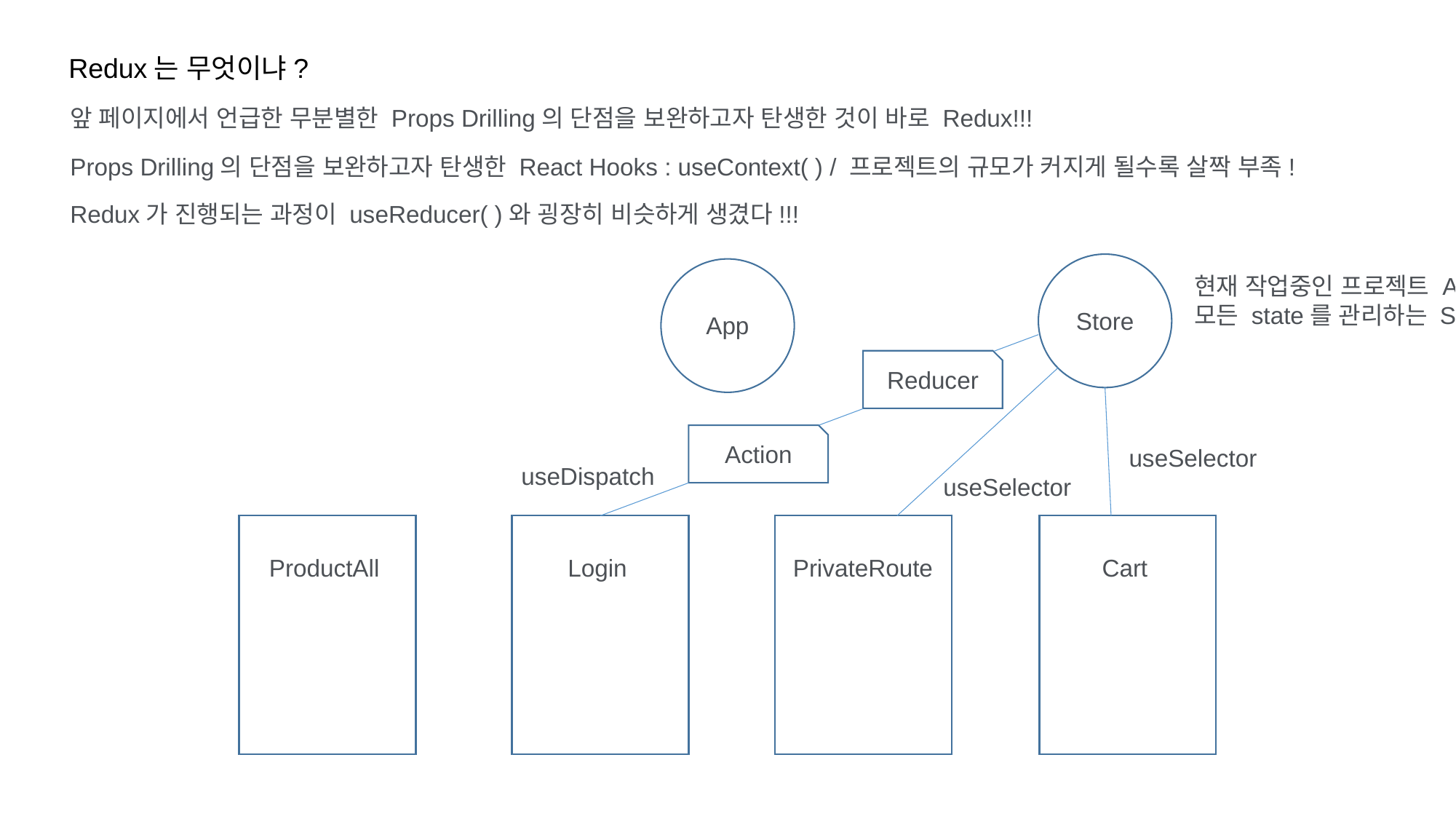

Redux는 무엇이냐?
앞 페이지에서 언급한 무분별한 Props Drilling의 단점을 보완하고자 탄생한 것이 바로 Redux!!!
Props Drilling의 단점을 보완하고자 탄생한 React Hooks : useContext( ) / 프로젝트의 규모가 커지게 될수록 살짝 부족!
Redux가 진행되는 과정이 useReducer( )와 굉장히 비슷하게 생겼다!!!

Store

App
현재 작업중인 프로젝트 App의
모든 state를 관리하는 Store

Reducer

Action
useSelector
useDispatch
useSelector

ProductAll

Login

PrivateRoute

Cart